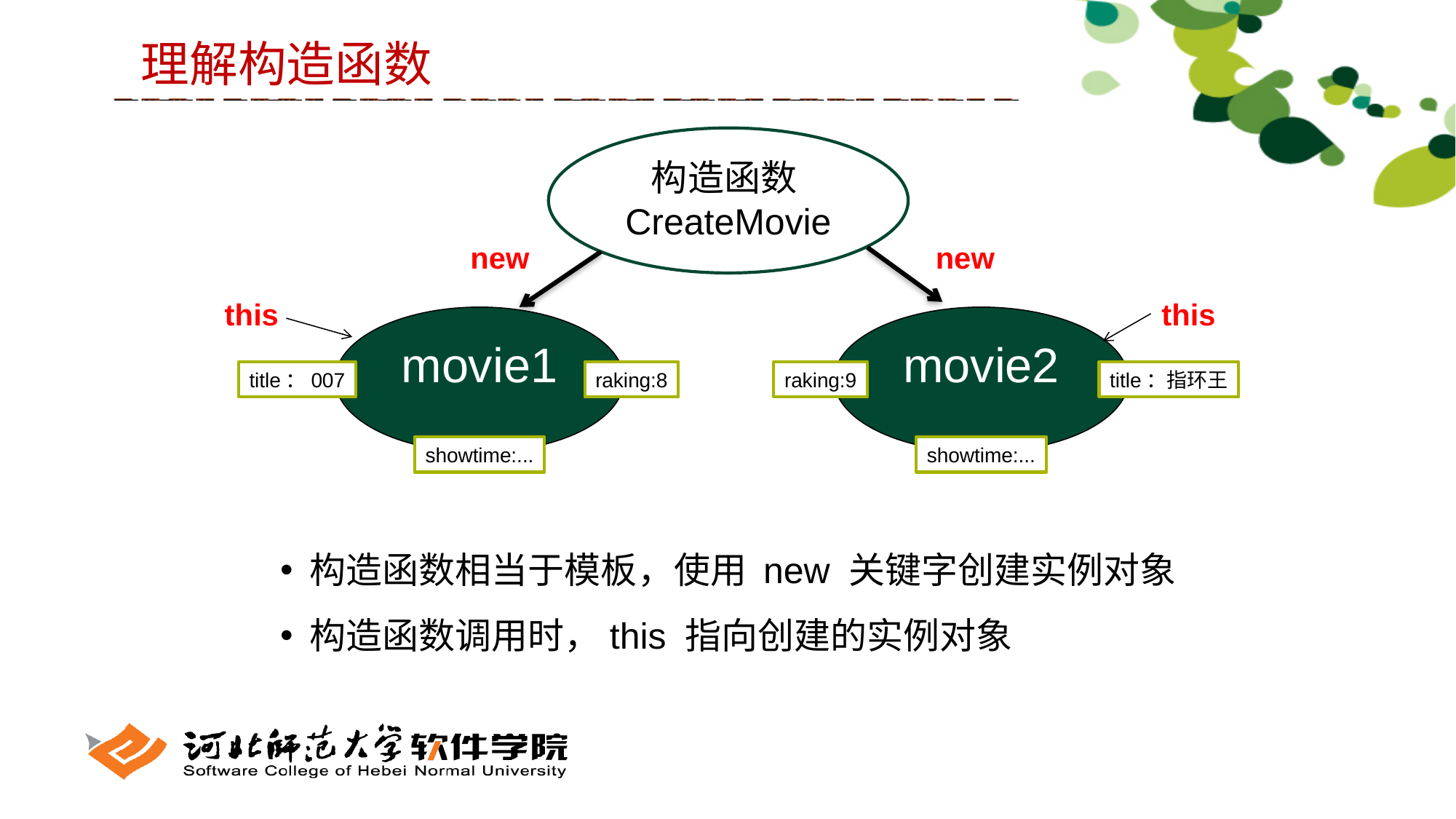

理解构造函数
构造函数CreateMovie
new
new
this
this
movie1
movie2
title：007
raking:8
raking:9
title：指环王
showtime:...
showtime:...
 构造函数相当于模板，使用 new 关键字创建实例对象
 构造函数调用时，this 指向创建的实例对象